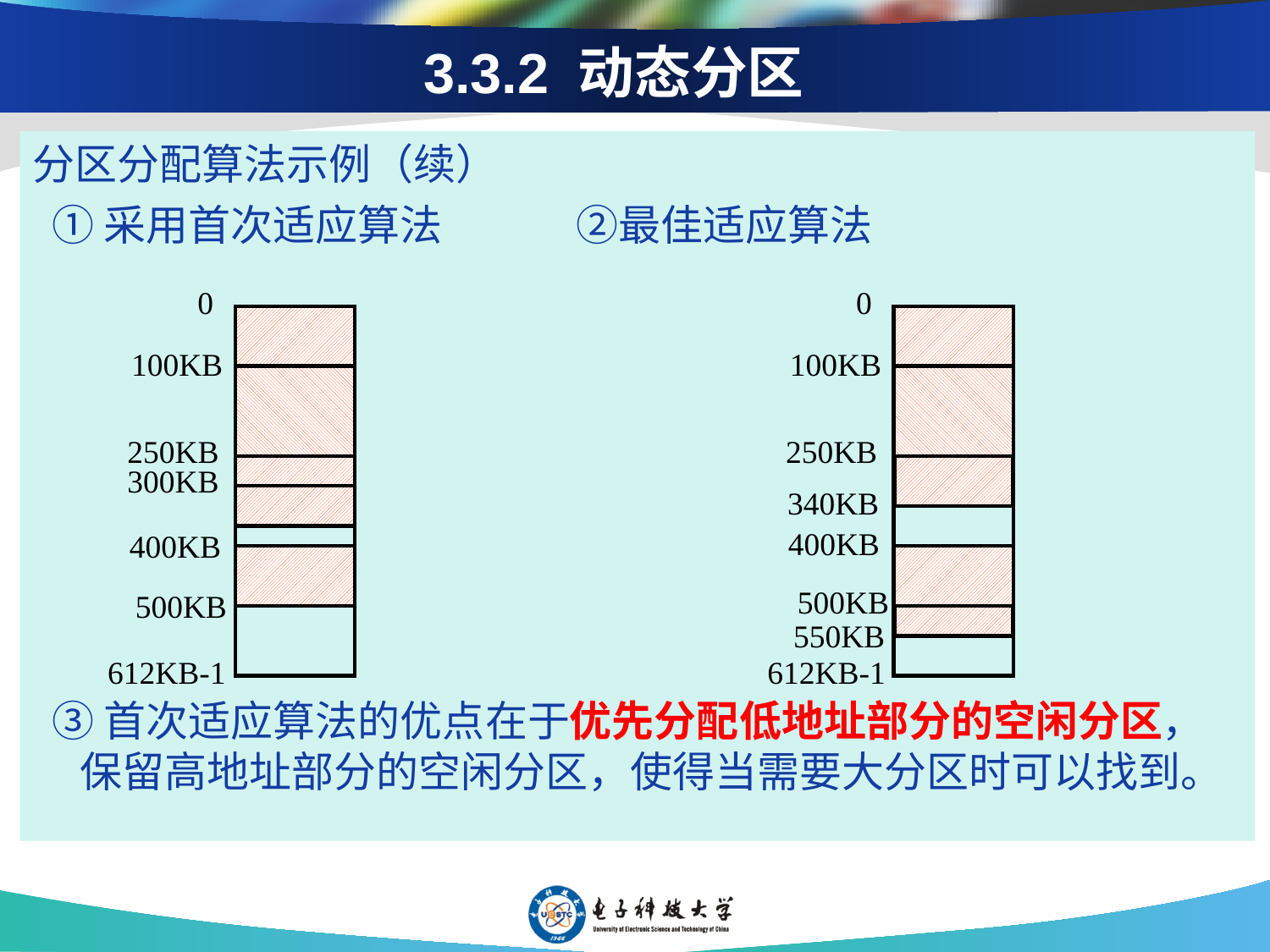

# 3.3.2 动态分区
分区分配算法示例（续）
  ①采用首次适应算法              ②最佳适应算法

  ③首次适应算法的优点在于优先分配低地址部分的空闲分区，保留高地址部分的空闲分区，使得当需要大分区时可以找到。
0
0

100KB
100KB

250KB
250KB
300KB

340KB

400KB
400KB

500KB
500KB

550KB
612KB-1
612KB-1